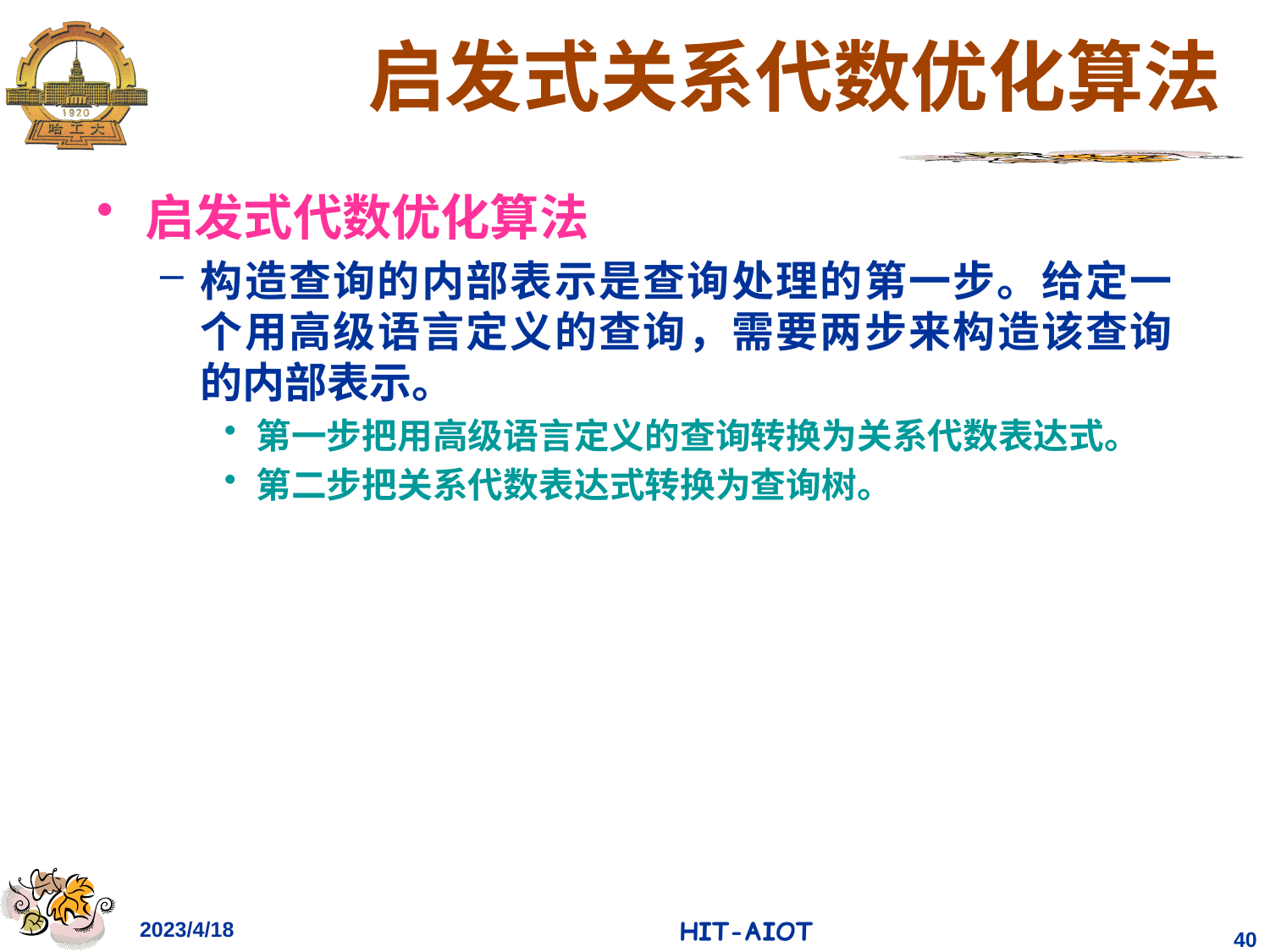

# 启发式关系代数优化算法
启发式代数优化算法
构造查询的内部表示是查询处理的第一步。给定一个用高级语言定义的查询，需要两步来构造该查询的内部表示。
第一步把用高级语言定义的查询转换为关系代数表达式。
第二步把关系代数表达式转换为查询树。
2023/4/18
HIT-AIOT
40